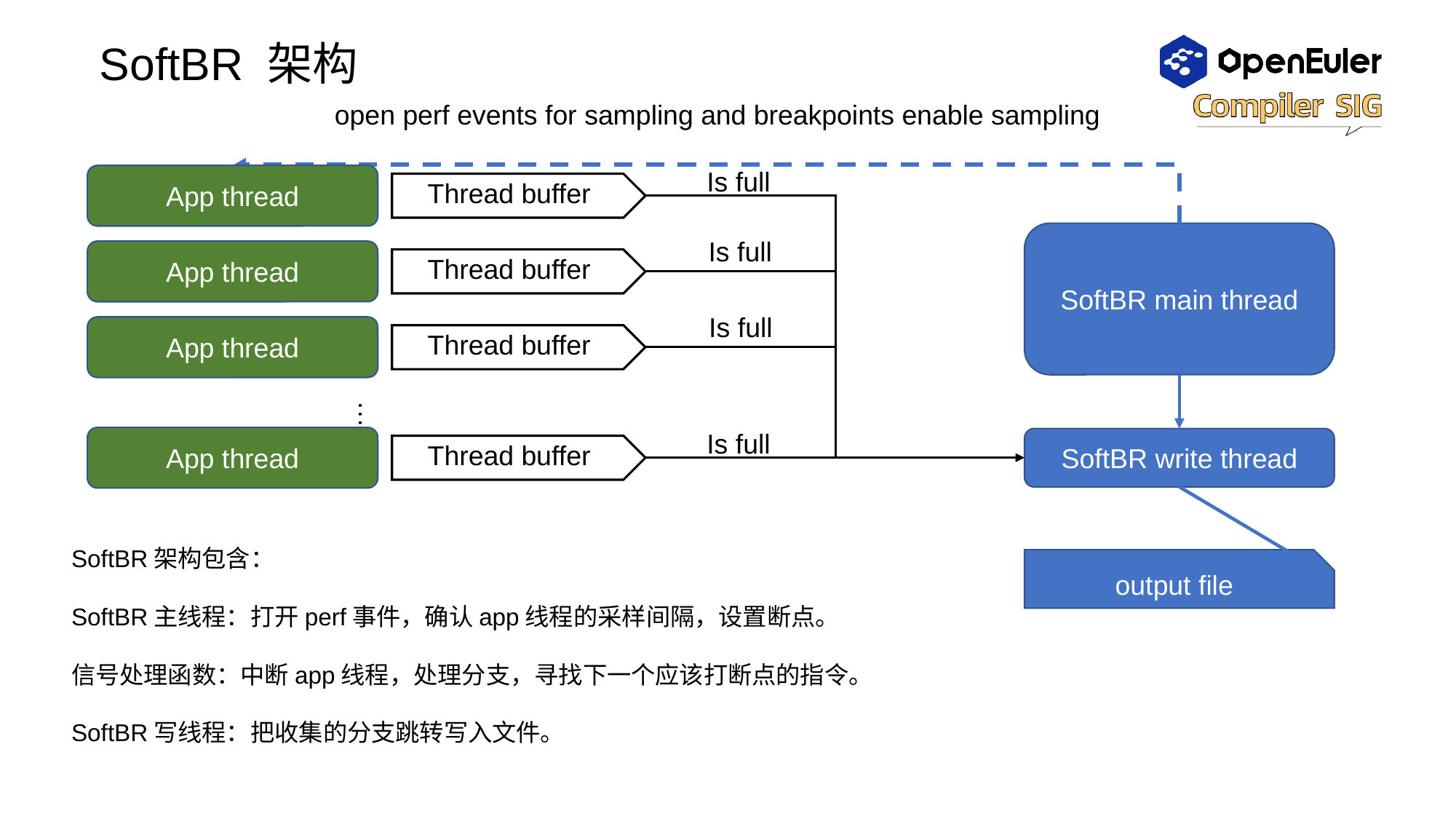

# SoftBR 架构
open perf events for sampling and breakpoints enable sampling
Is full
App thread
Thread buffer

SoftBR main thread
Is full
App thread
Thread buffer

Is full
App thread
Thread buffer

…
Is full
App thread
Thread buffer

SoftBR write thread
SoftBR架构包含：

SoftBR主线程：打开perf事件，确认app线程的采样间隔，设置断点。

信号处理函数：中断app线程，处理分支，寻找下一个应该打断点的指令。

SoftBR写线程：把收集的分支跳转写入文件。
output file